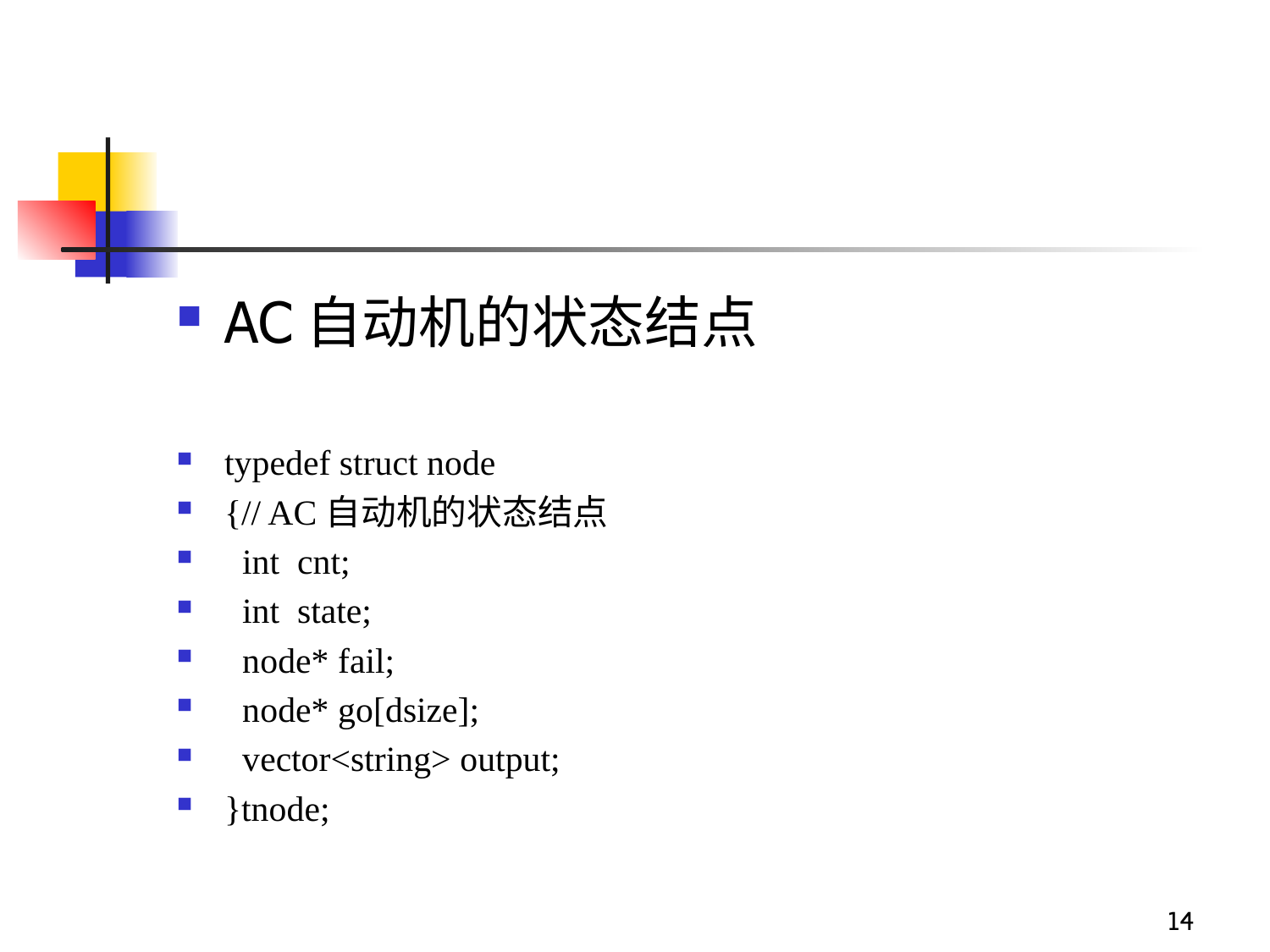

#
AC自动机的状态结点

typedef struct node
{// AC自动机的状态结点
  int  cnt;
  int  state;
  node* fail;
  node* go[dsize];
  vector<string> output;
}tnode;

14